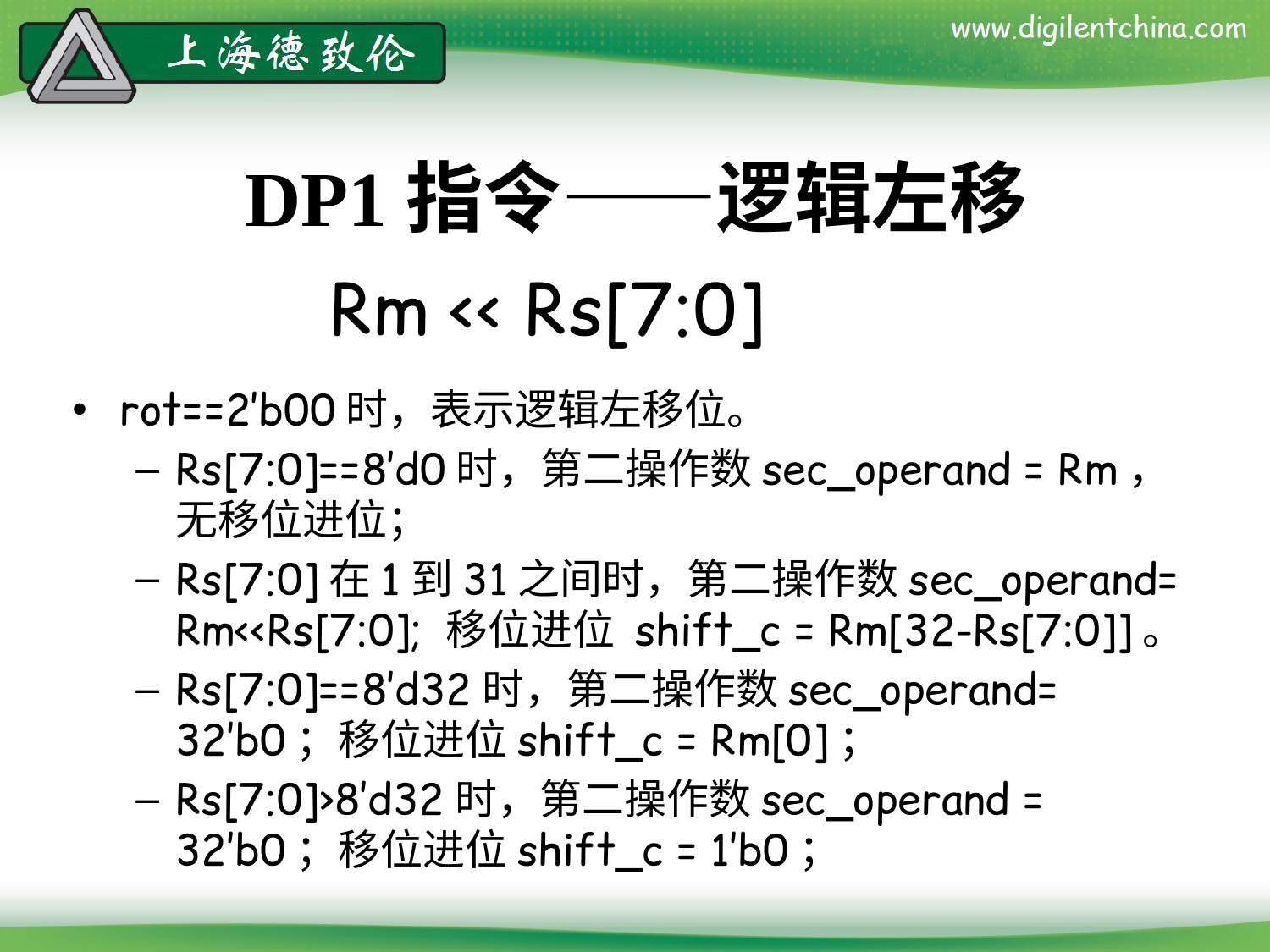

# DP1指令——逻辑左移
Rm << Rs[7:0]
rot==2’b00时，表示逻辑左移位。
Rs[7:0]==8’d0时，第二操作数sec_operand = Rm，无移位进位；
Rs[7:0]在1到31之间时，第二操作数sec_operand= Rm<<Rs[7:0]; 移位进位 shift_c = Rm[32-Rs[7:0]]。
Rs[7:0]==8’d32时，第二操作数sec_operand= 32’b0；移位进位shift_c = Rm[0]；
Rs[7:0]>8’d32时，第二操作数sec_operand = 32’b0；移位进位shift_c = 1’b0；